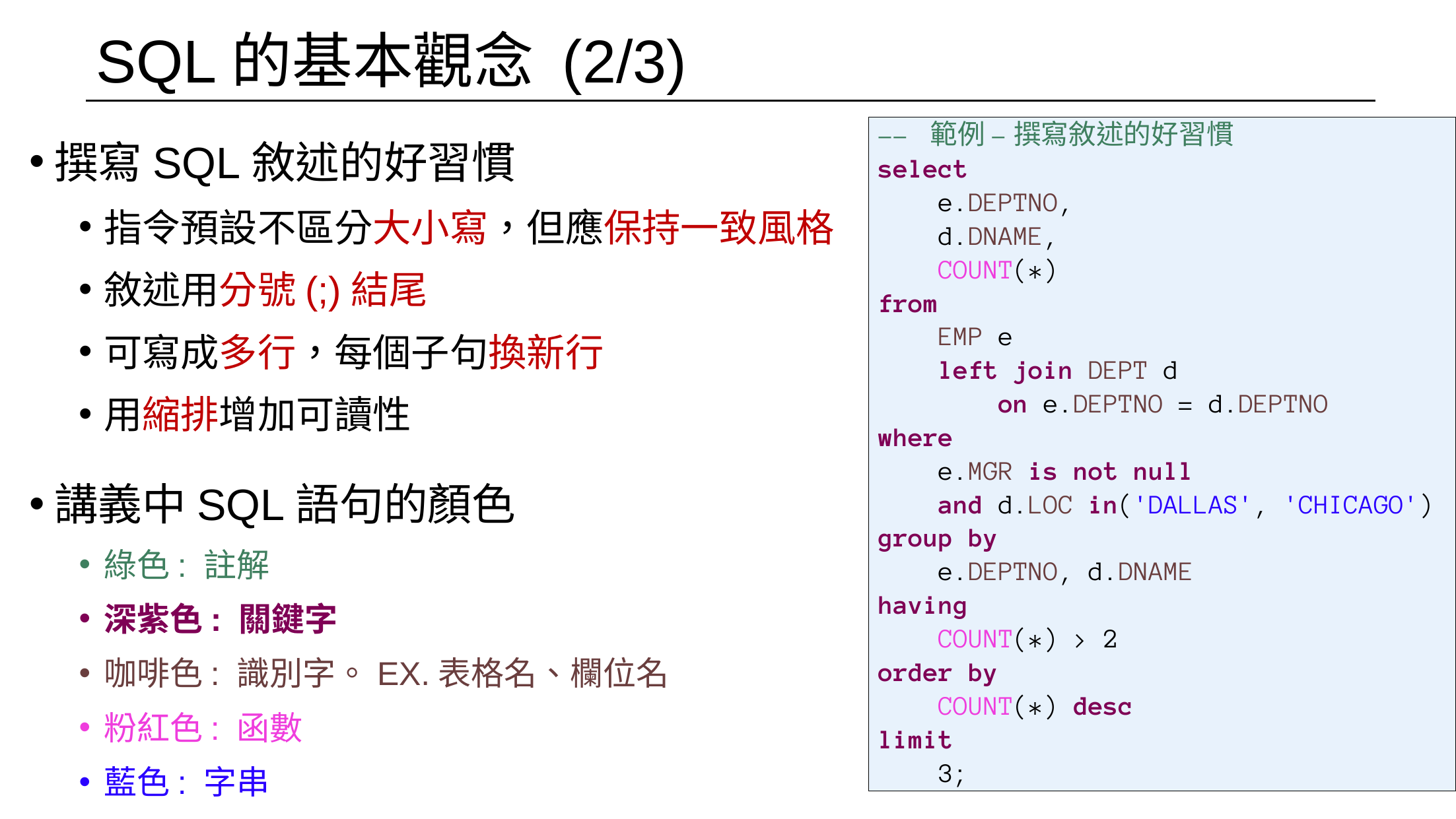

# SQL的基本觀念 (2/3)
撰寫SQL敘述的好習慣
指令預設不區分大小寫，但應保持一致風格
敘述用分號(;)結尾
可寫成多行，每個子句換新行
用縮排增加可讀性
講義中SQL語句的顏色
綠色: 註解
深紫色: 關鍵字
咖啡色: 識別字。EX.表格名、欄位名
粉紅色: 函數
藍色: 字串
-- 範例-撰寫敘述的好習慣
select
    e.DEPTNO,
    d.DNAME,
    COUNT(*)
from
    EMP e
    left join DEPT d
        on e.DEPTNO = d.DEPTNO
where
    e.MGR is not null
    and d.LOC in('DALLAS', 'CHICAGO')
group by
    e.DEPTNO, d.DNAME
having
    COUNT(*) > 2
order by
    COUNT(*) desc
limit
    3;
4